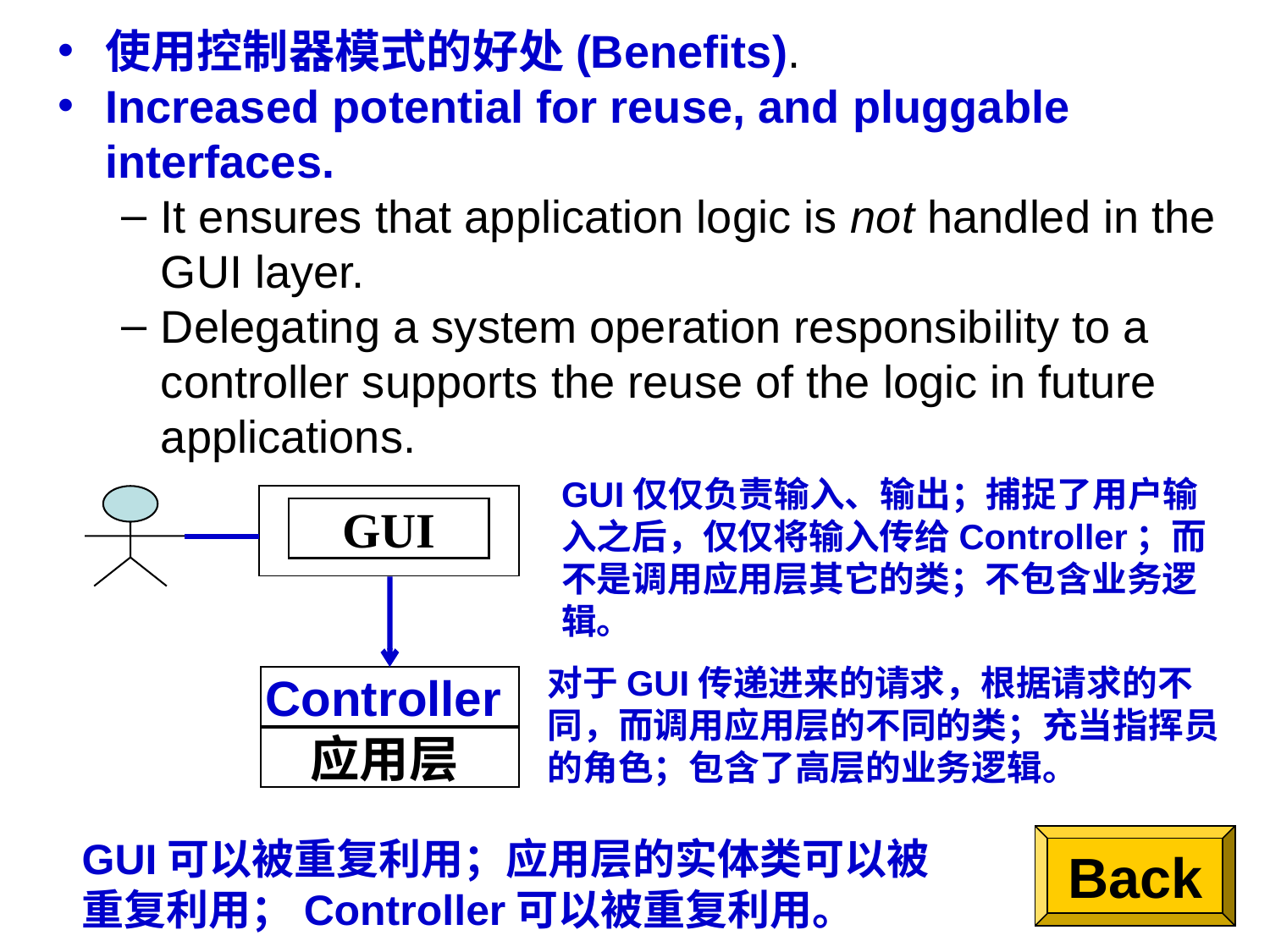

使用控制器模式的好处(Benefits).
Increased potential for reuse, and pluggable interfaces.
It ensures that application logic is not handled in the GUI layer.
Delegating a system operation responsibility to a controller supports the reuse of the logic in future applications.
GUI仅仅负责输入、输出；捕捉了用户输入之后，仅仅将输入传给Controller；而不是调用应用层其它的类；不包含业务逻辑。

GUI
Controller
应用层
对于GUI传递进来的请求，根据请求的不同，而调用应用层的不同的类；充当指挥员的角色；包含了高层的业务逻辑。
GUI可以被重复利用；应用层的实体类可以被重复利用；Controller可以被重复利用。
Back